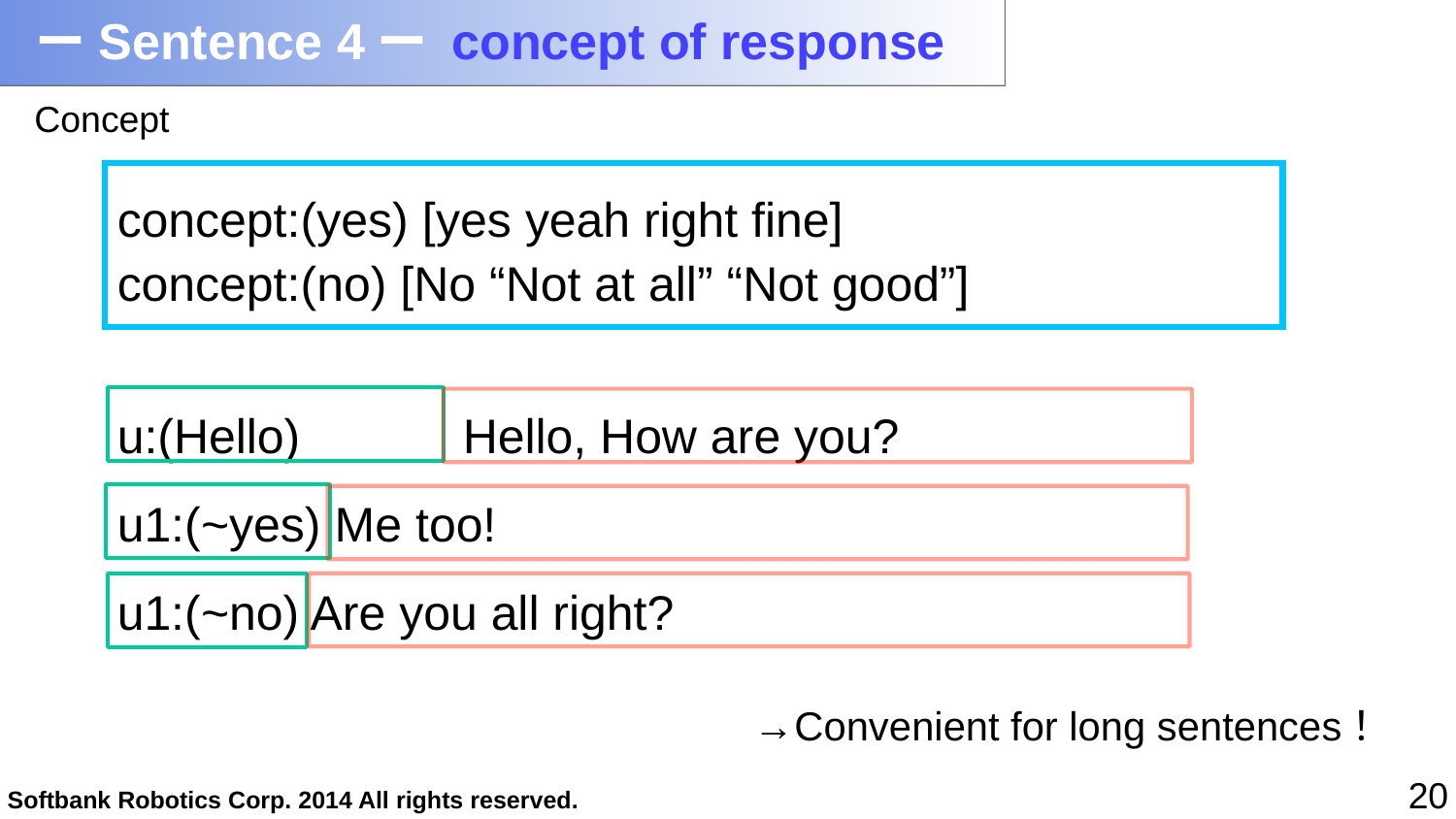

# ーSentence 4ー concept of response
Concept

concept:(yes) [yes yeah right fine]
concept:(no) [No “Not at all” “Not good”]

u:(Hello)            Hello, How are you?
u1:(~yes) Me too!
u1:(~no) Are you all right?

→Convenient for long sentences！
20